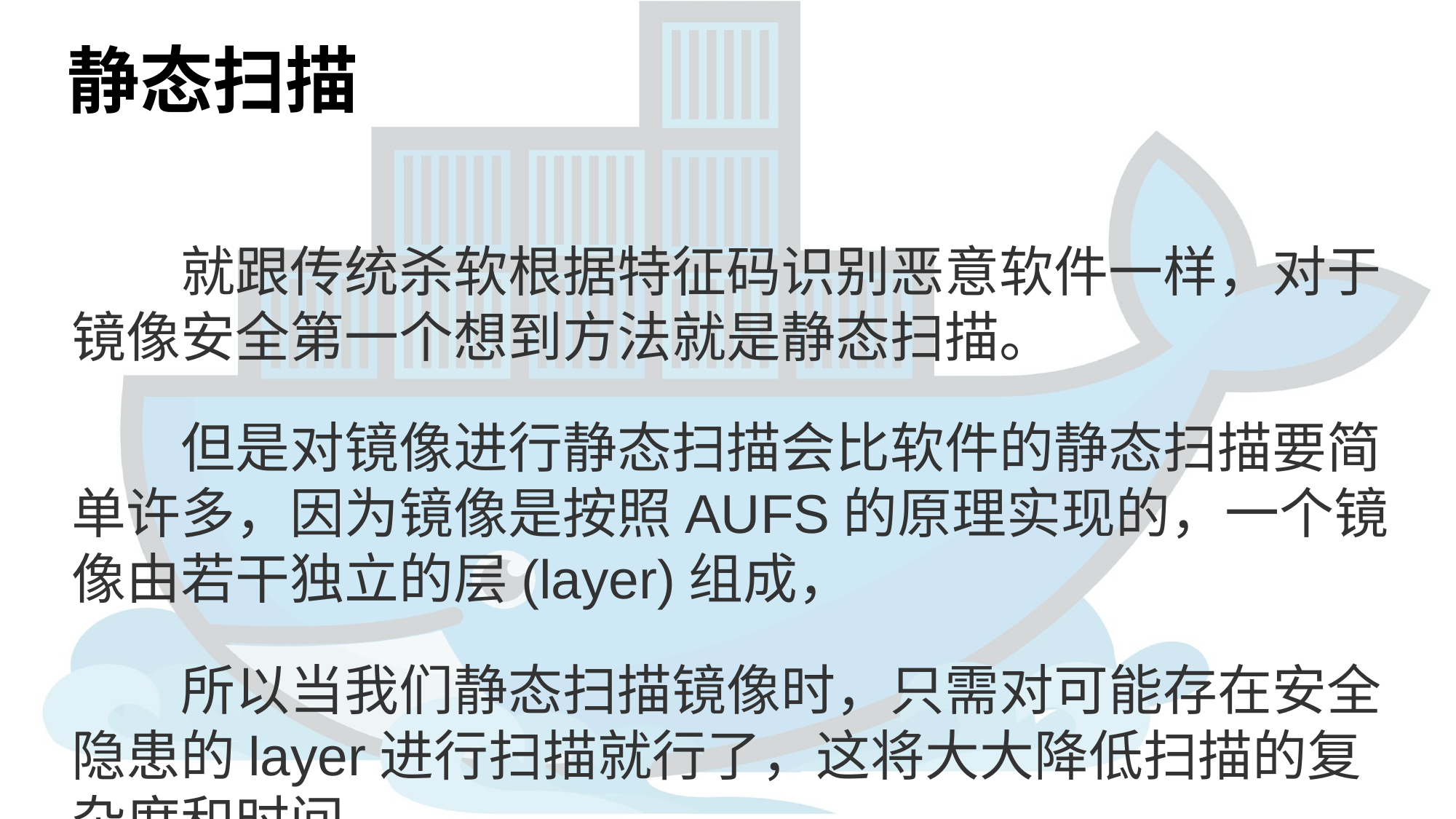

静态扫描
	就跟传统杀软根据特征码识别恶意软件一样，对于镜像安全第一个想到方法就是静态扫描。
 	但是对镜像进行静态扫描会比软件的静态扫描要简单许多，因为镜像是按照AUFS的原理实现的，一个镜像由若干独立的层(layer)组成，
	所以当我们静态扫描镜像时，只需对可能存在安全隐患的layer进行扫描就行了，这将大大降低扫描的复杂度和时间。